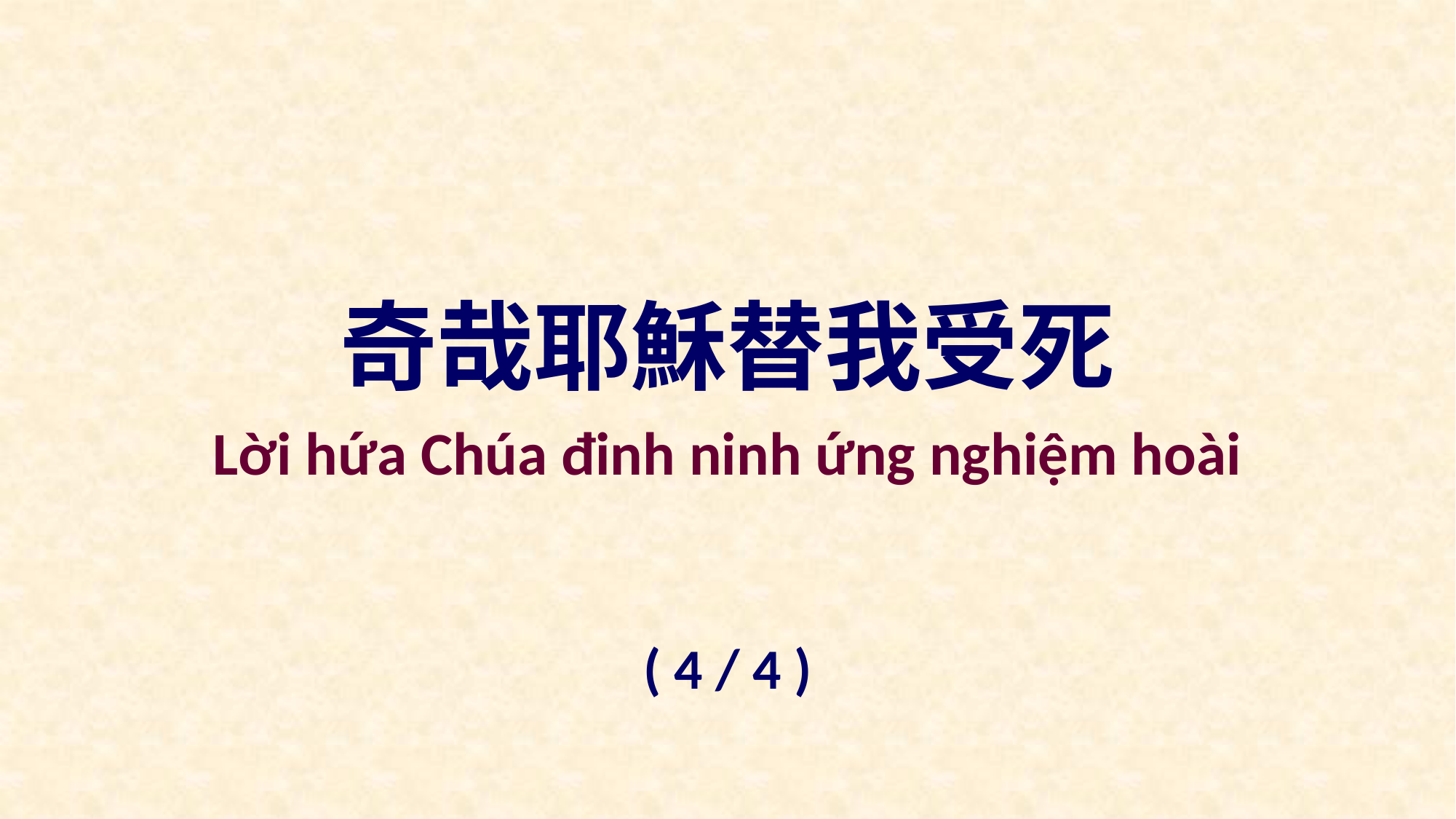

奇哉耶穌替我受死
Lời hứa Chúa đinh ninh ứng nghiệm hoài
( 4 / 4 )